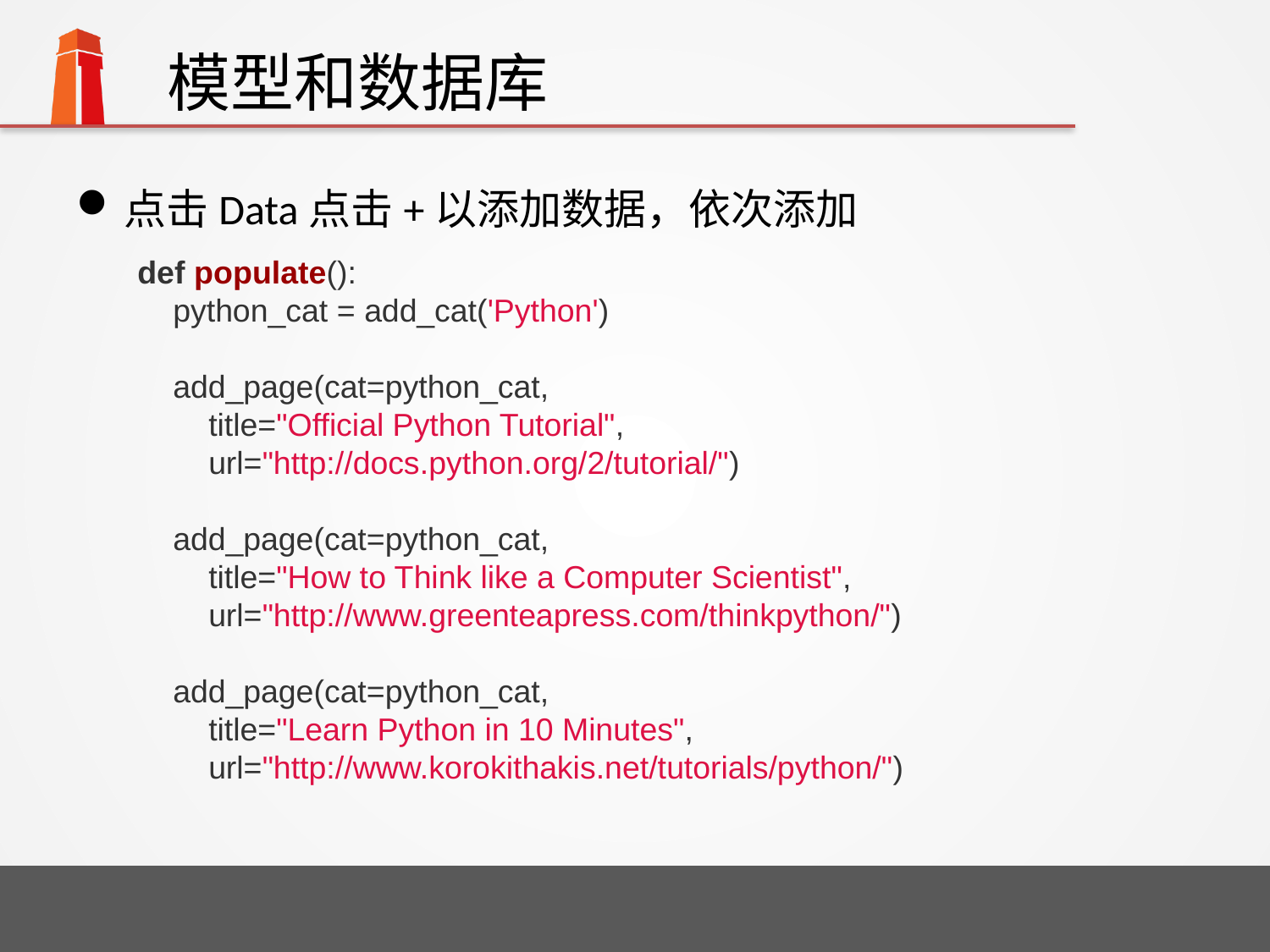

# 模型和数据库
点击Data点击+以添加数据，依次添加
def populate():
    python_cat = add_cat('Python')

    add_page(cat=python_cat,
        title="Official Python Tutorial",
        url="http://docs.python.org/2/tutorial/")

    add_page(cat=python_cat,
        title="How to Think like a Computer Scientist",
        url="http://www.greenteapress.com/thinkpython/")

    add_page(cat=python_cat,
        title="Learn Python in 10 Minutes",
        url="http://www.korokithakis.net/tutorials/python/")